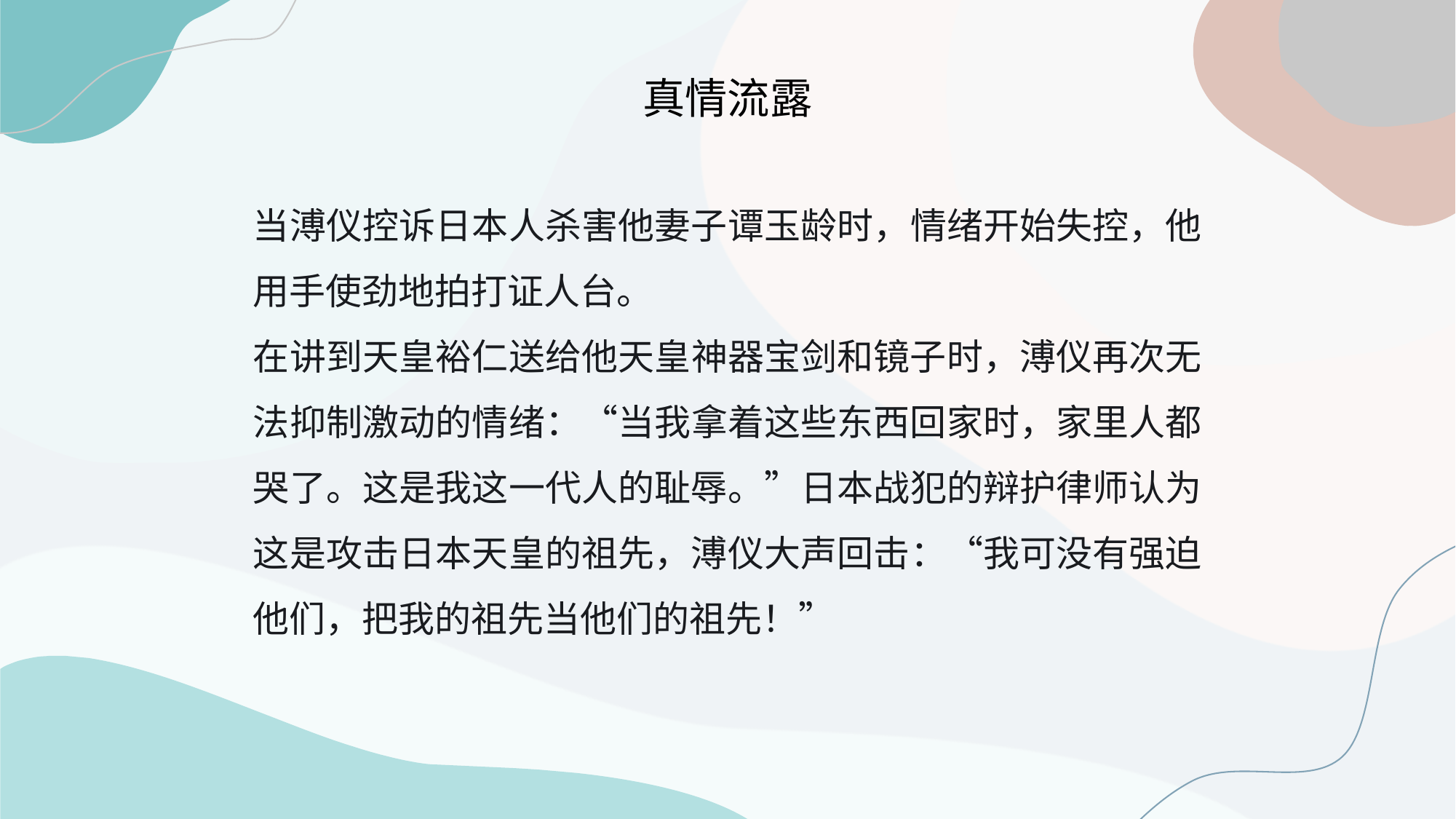

真情流露
当溥仪控诉日本人杀害他妻子谭玉龄时，情绪开始失控，他用手使劲地拍打证人台。
在讲到天皇裕仁送给他天皇神器宝剑和镜子时，溥仪再次无法抑制激动的情绪：“当我拿着这些东西回家时，家里人都哭了。这是我这一代人的耻辱。”日本战犯的辩护律师认为这是攻击日本天皇的祖先，溥仪大声回击：“我可没有强迫他们，把我的祖先当他们的祖先！”